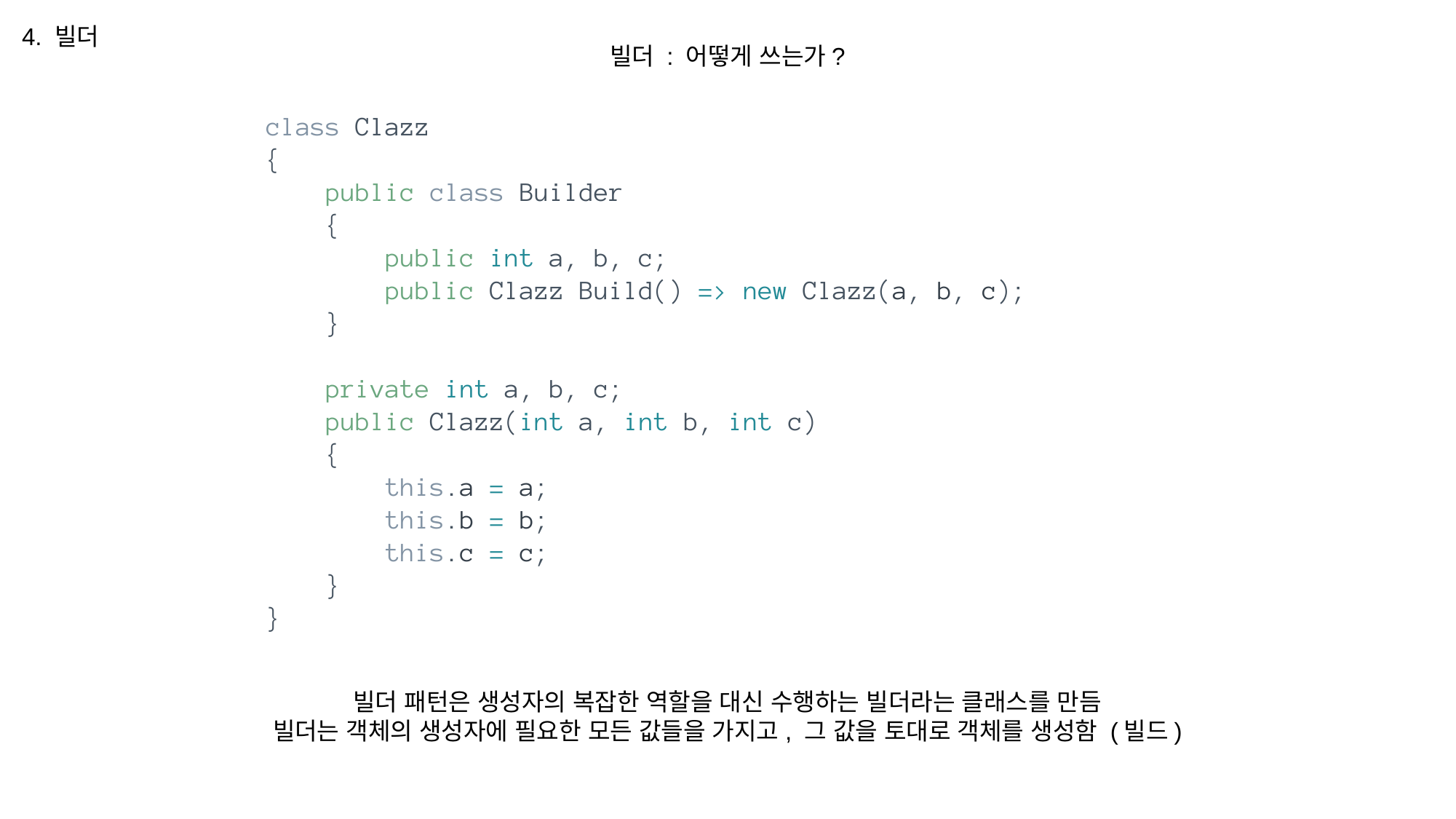

4. 빌더
빌더 : 어떻게 쓰는가?
class Clazz
{
    public class Builder
    {
        public int a, b, c;
        public Clazz Build() => new Clazz(a, b, c);
    }
    private int a, b, c;
    public Clazz(int a, int b, int c)
    {
        this.a = a;
        this.b = b;
        this.c = c;
    }
}
빌더 패턴은 생성자의 복잡한 역할을 대신 수행하는 빌더라는 클래스를 만듬
빌더는 객체의 생성자에 필요한 모든 값들을 가지고, 그 값을 토대로 객체를 생성함 (빌드)